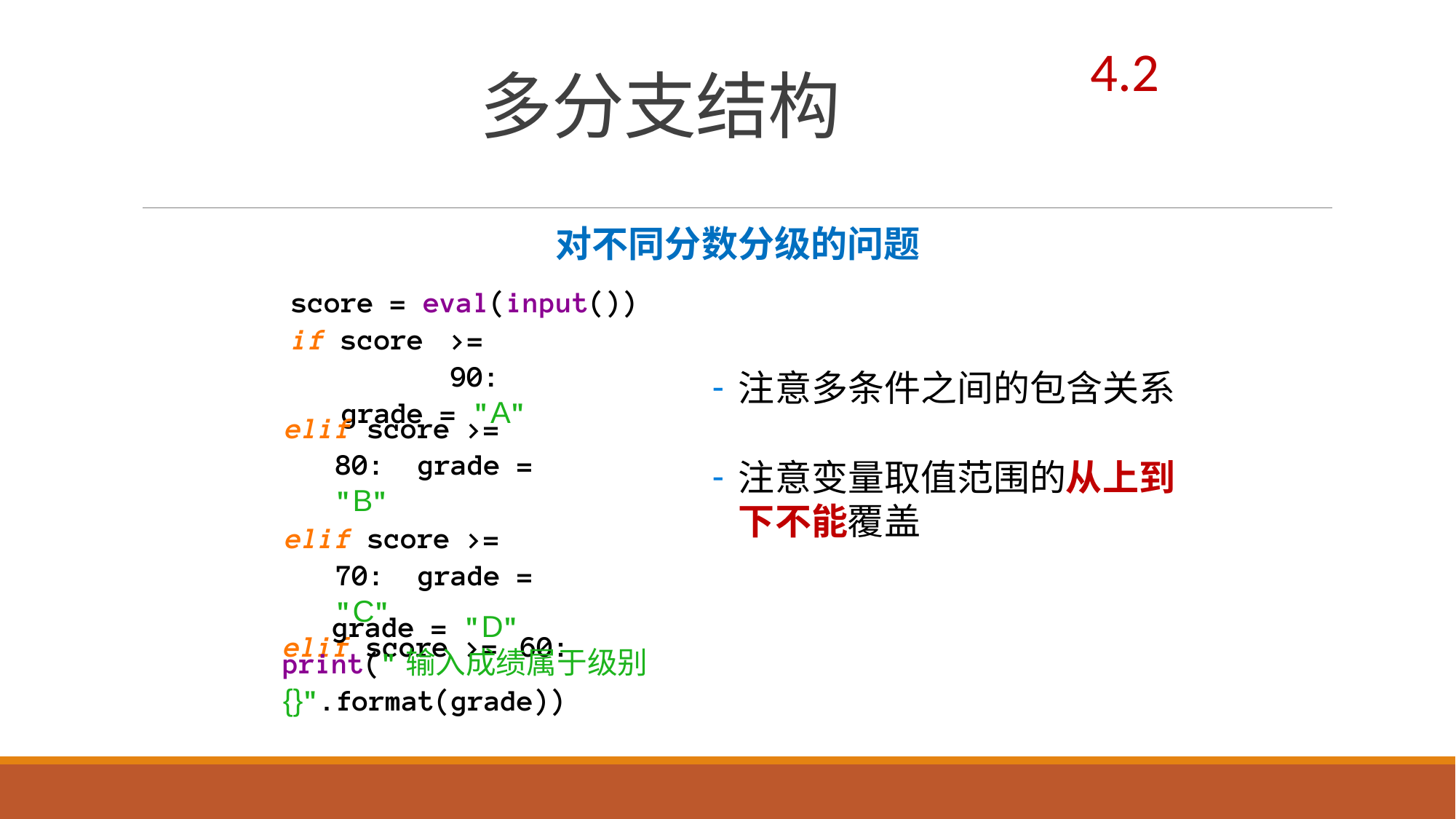

4.2
# 多分支结构
对不同分数分级的问题
score = eval(input())
if score	>=	90:  grade = "A"
注意多条件之间的包含关系

注意变量取值范围的从上到下不能覆盖
elif score >=	80:  grade = "B"
elif score >=	70:  grade = "C"
elif score >=	60:
grade = "D"
print("输入成绩属于级别{}".format(grade))